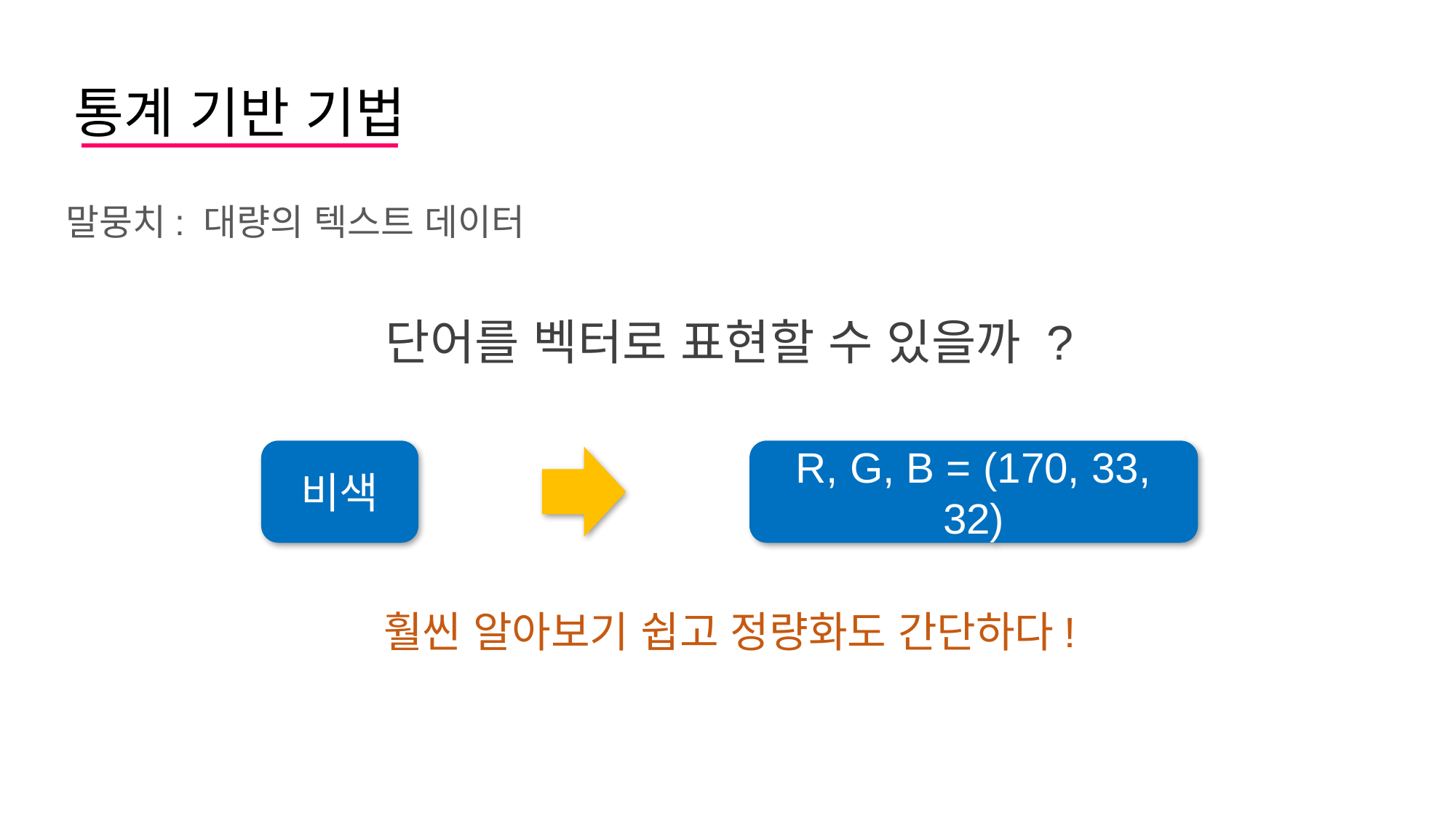

통계 기반 기법

말뭉치: 대량의 텍스트 데이터
단어를 벡터로 표현할 수 있을까 ?
비색
R, G, B = (170, 33, 32)

훨씬 알아보기 쉽고 정량화도 간단하다!